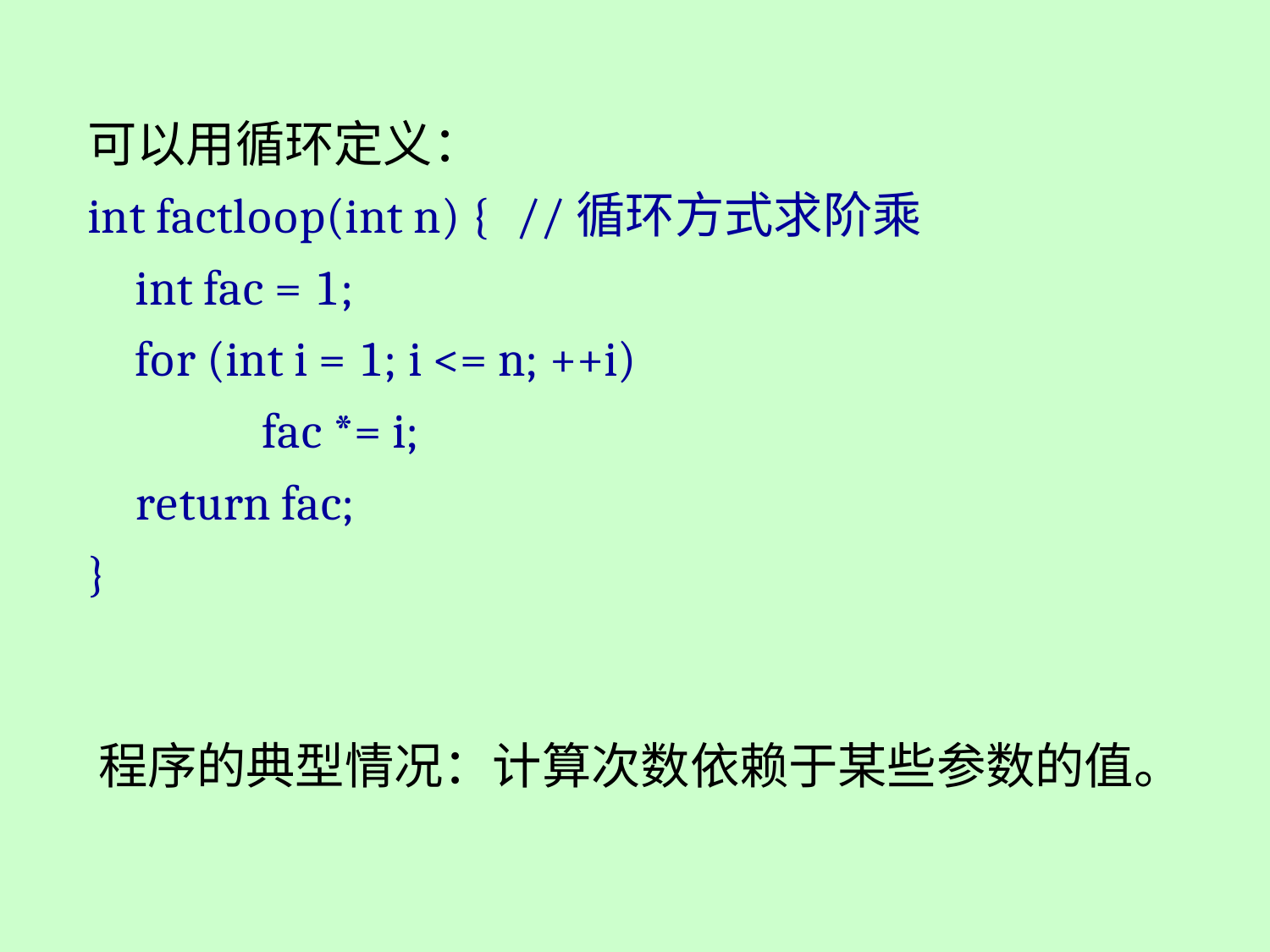

可以用循环定义：
int factloop(int n) { 	//循环方式求阶乘
	int fac = 1;
	for (int i = 1; i <= n; ++i)
		fac *= i;
	return fac;
}
程序的典型情况：计算次数依赖于某些参数的值。
87